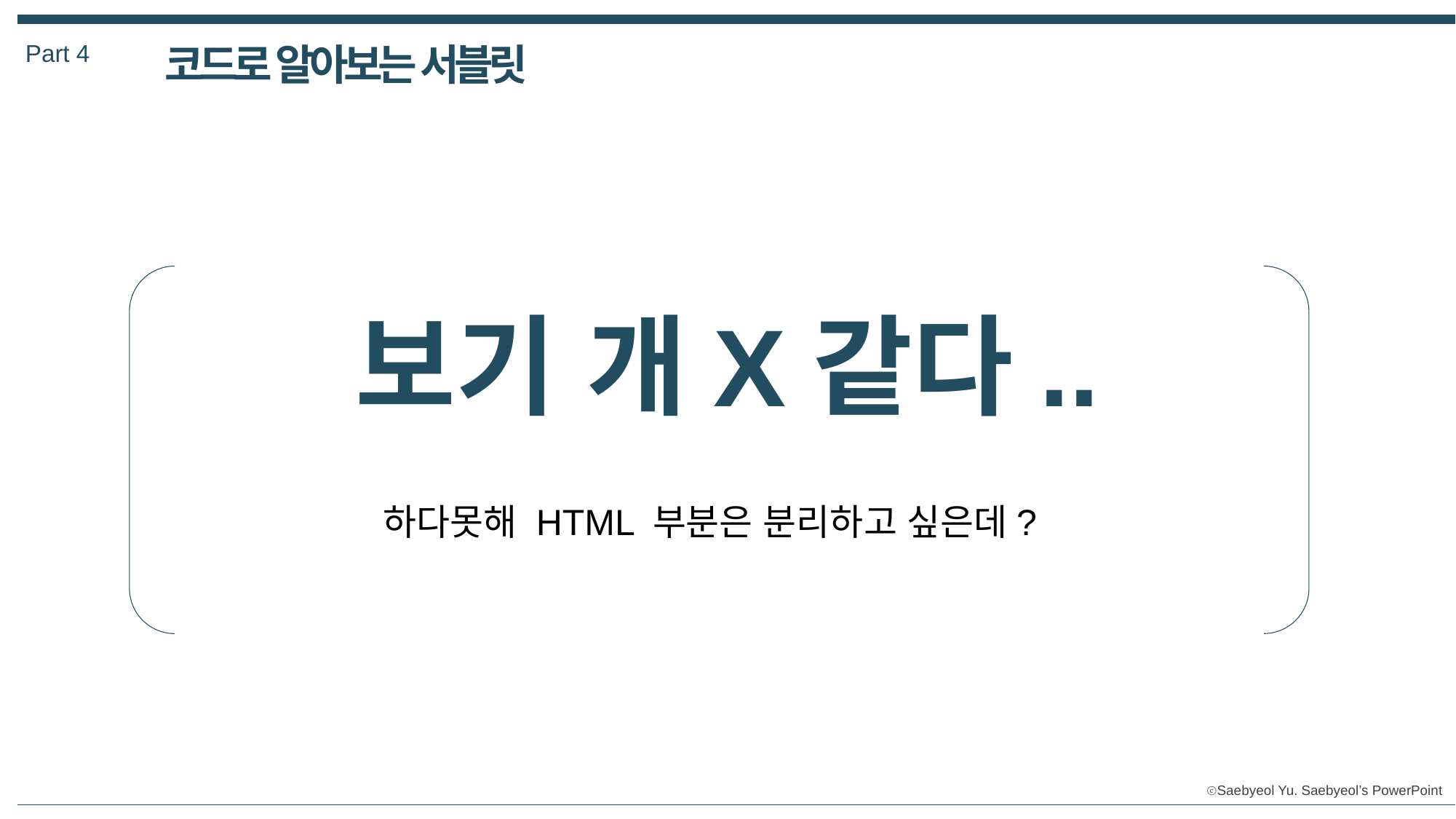

Part 4
코드로 알아보는 서블릿

보기 개X같다..
하다못해 HTML 부분은 분리하고 싶은데?